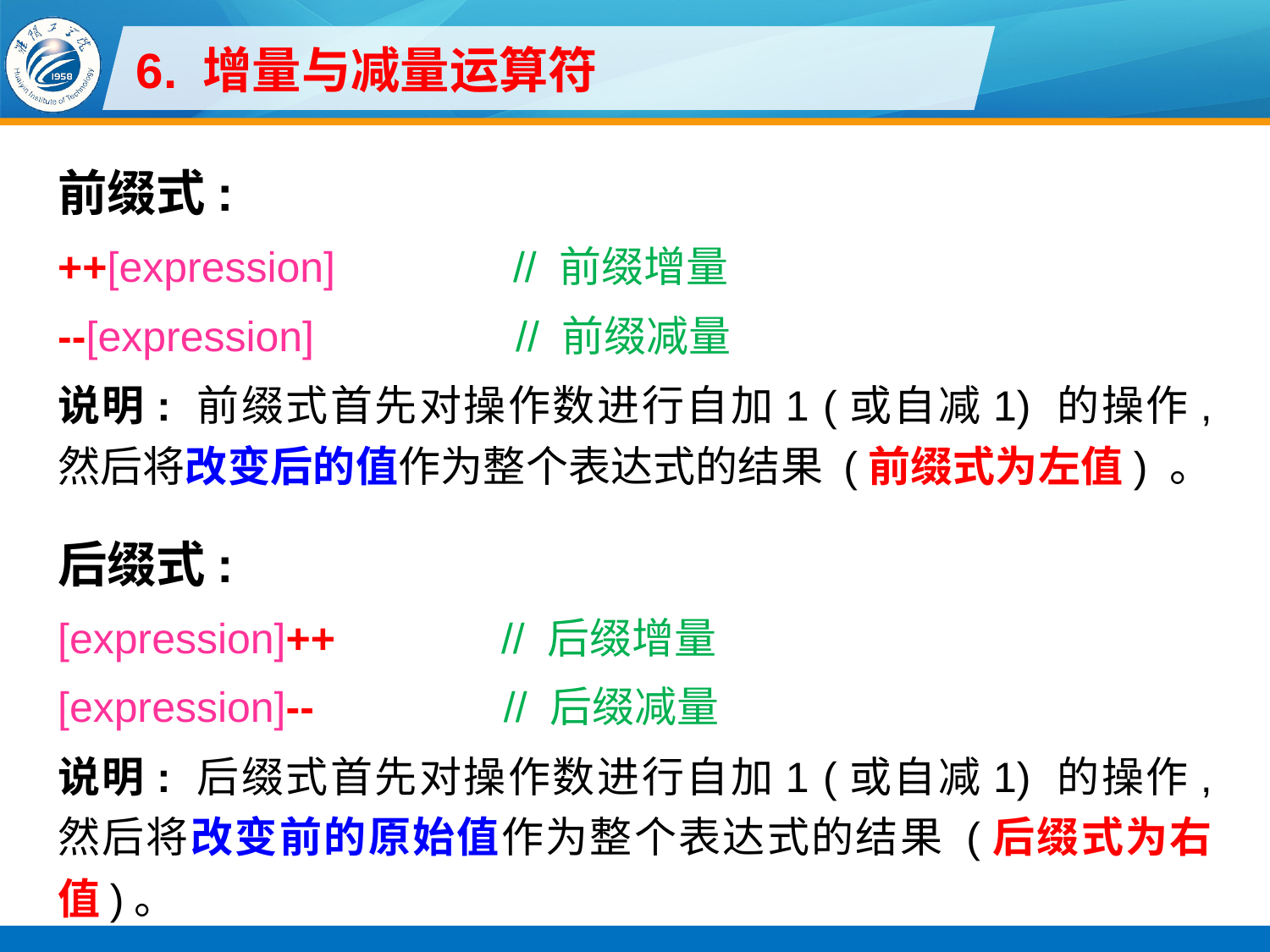

# 6. 增量与减量运算符
前缀式:
++[expression]               // 前缀增量
--[expression]                 // 前缀减量
说明: 前缀式首先对操作数进行自加1 (或自减1) 的操作, 然后将改变后的值作为整个表达式的结果 (前缀式为左值) 。
后缀式:
[expression]++              // 后缀增量
[expression]--                // 后缀减量
说明: 后缀式首先对操作数进行自加1 (或自减1) 的操作, 然后将改变前的原始值作为整个表达式的结果 (后缀式为右值)。